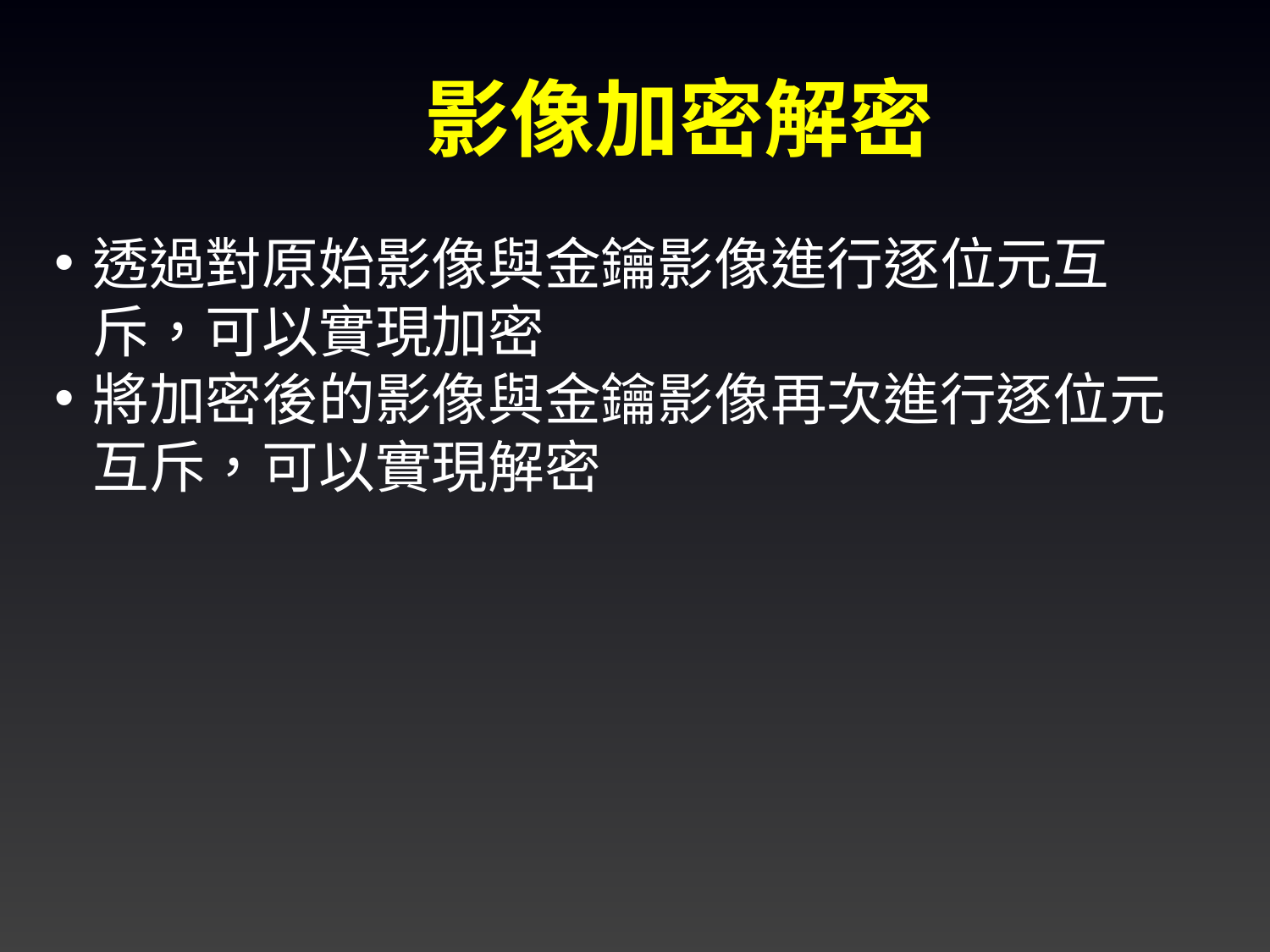

影像加密解密
透過對原始影像與金鑰影像進行逐位元互斥，可以實現加密
將加密後的影像與金鑰影像再次進行逐位元互斥，可以實現解密